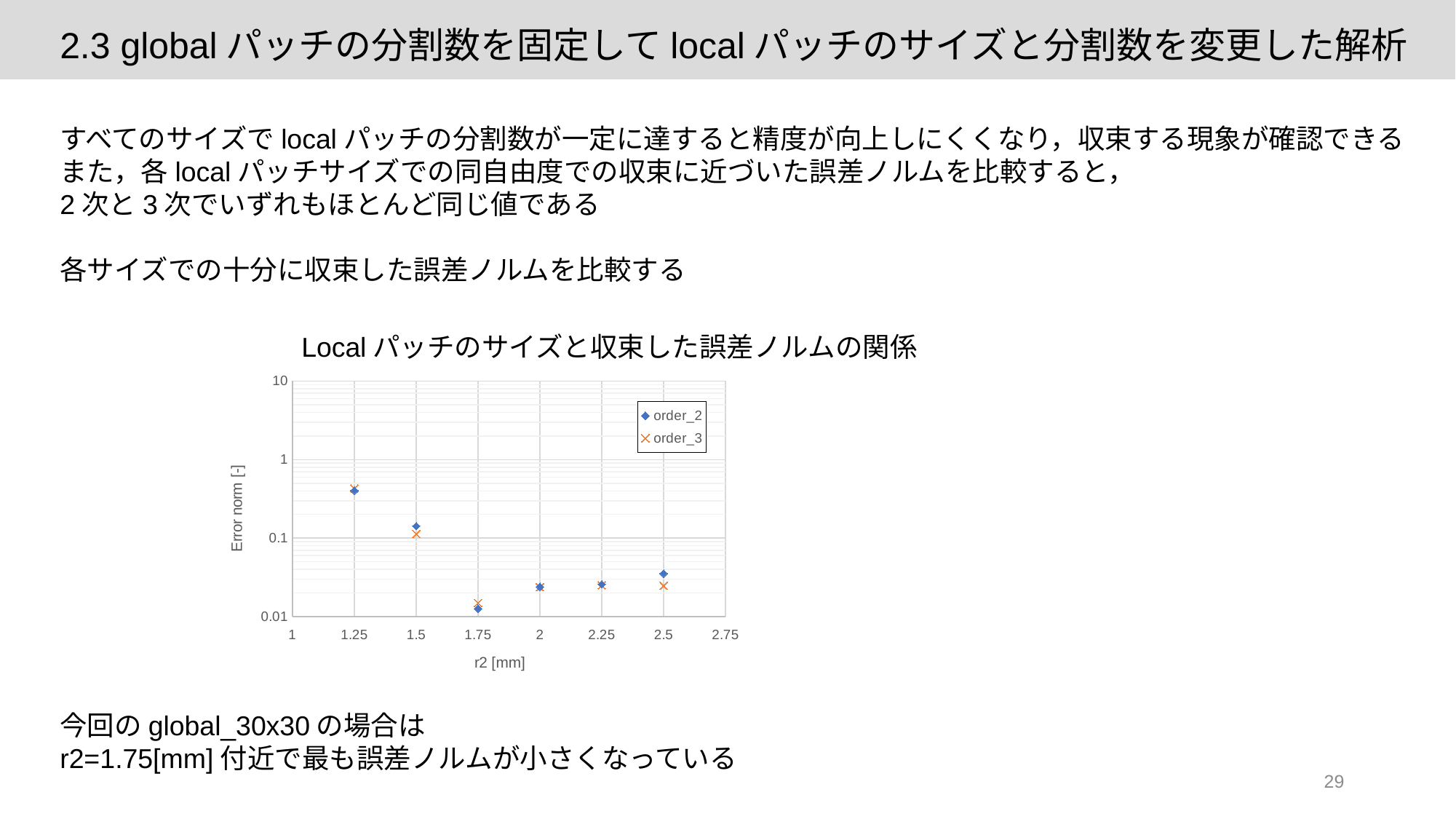

2.3 globalパッチの分割数を固定してlocalパッチのサイズと分割数を変更した解析

すべてのサイズでlocalパッチの分割数が一定に達すると精度が向上しにくくなり，収束する現象が確認できる
また，各localパッチサイズでの同自由度での収束に近づいた誤差ノルムを比較すると，
2次と3次でいずれもほとんど同じ値である

各サイズでの十分に収束した誤差ノルムを比較する
Localパッチのサイズと収束した誤差ノルムの関係

### Chart

| Category |  |  |
|---|---|---|
今回のglobal_30x30の場合は
r2=1.75[mm]付近で最も誤差ノルムが小さくなっている
29